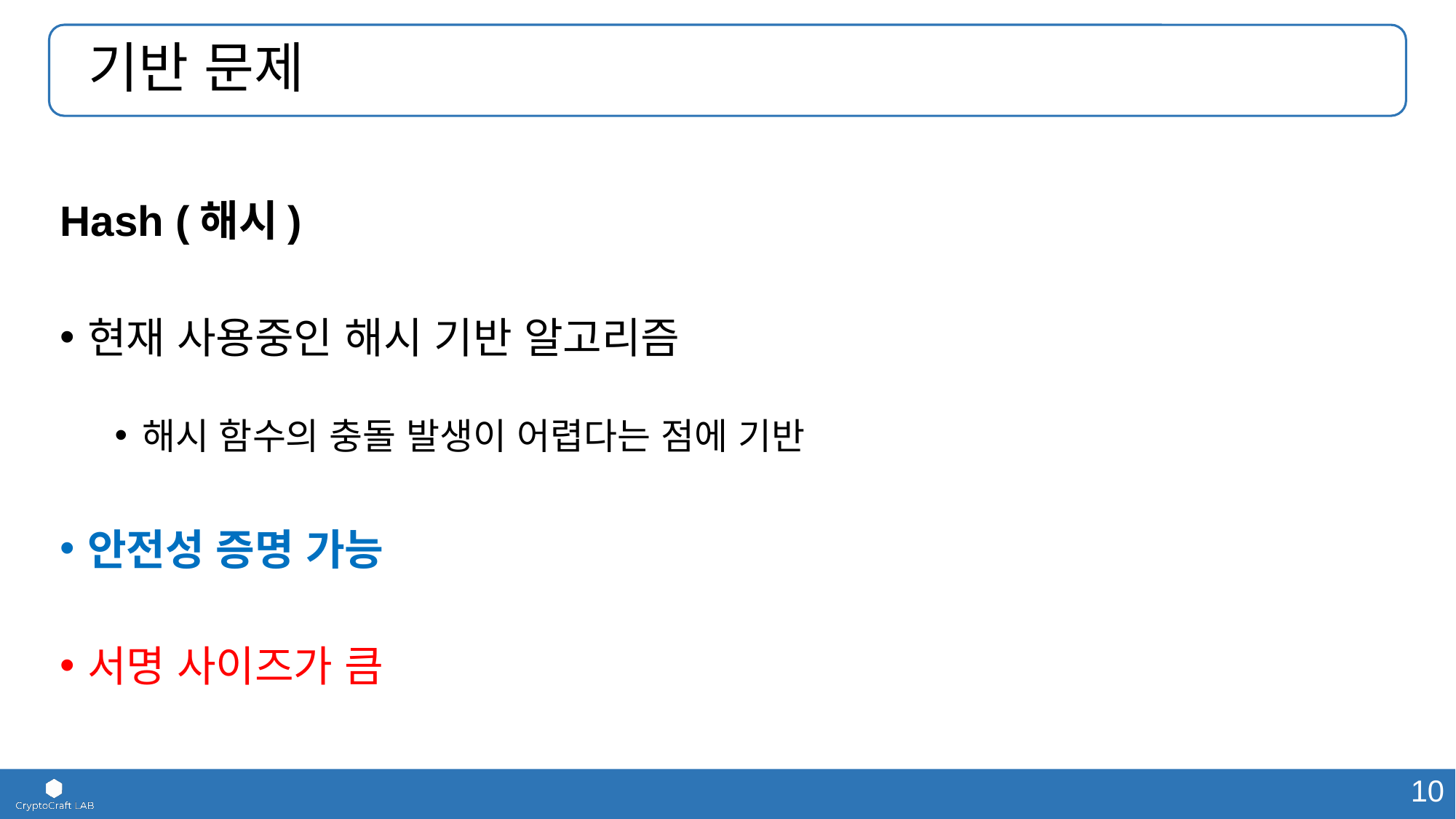

# 기반 문제
Hash (해시)
현재 사용중인 해시 기반 알고리즘
해시 함수의 충돌 발생이 어렵다는 점에 기반
안전성 증명 가능
서명 사이즈가 큼